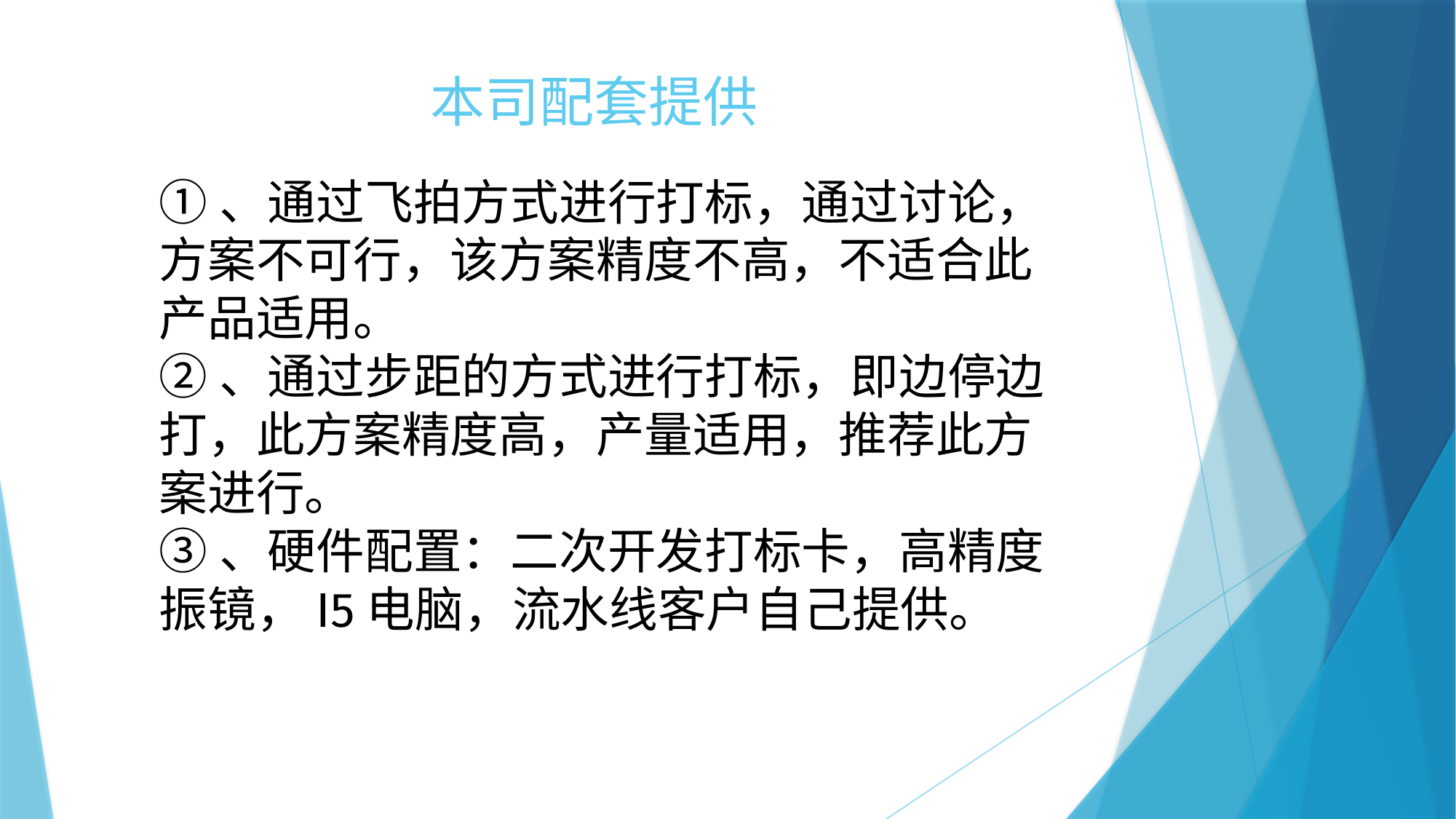

# 本司配套提供
①、通过飞拍方式进行打标，通过讨论，方案不可行，该方案精度不高，不适合此产品适用。②、通过步距的方式进行打标，即边停边打，此方案精度高，产量适用，推荐此方案进行。③、硬件配置：二次开发打标卡，高精度振镜，I5电脑，流水线客户自己提供。